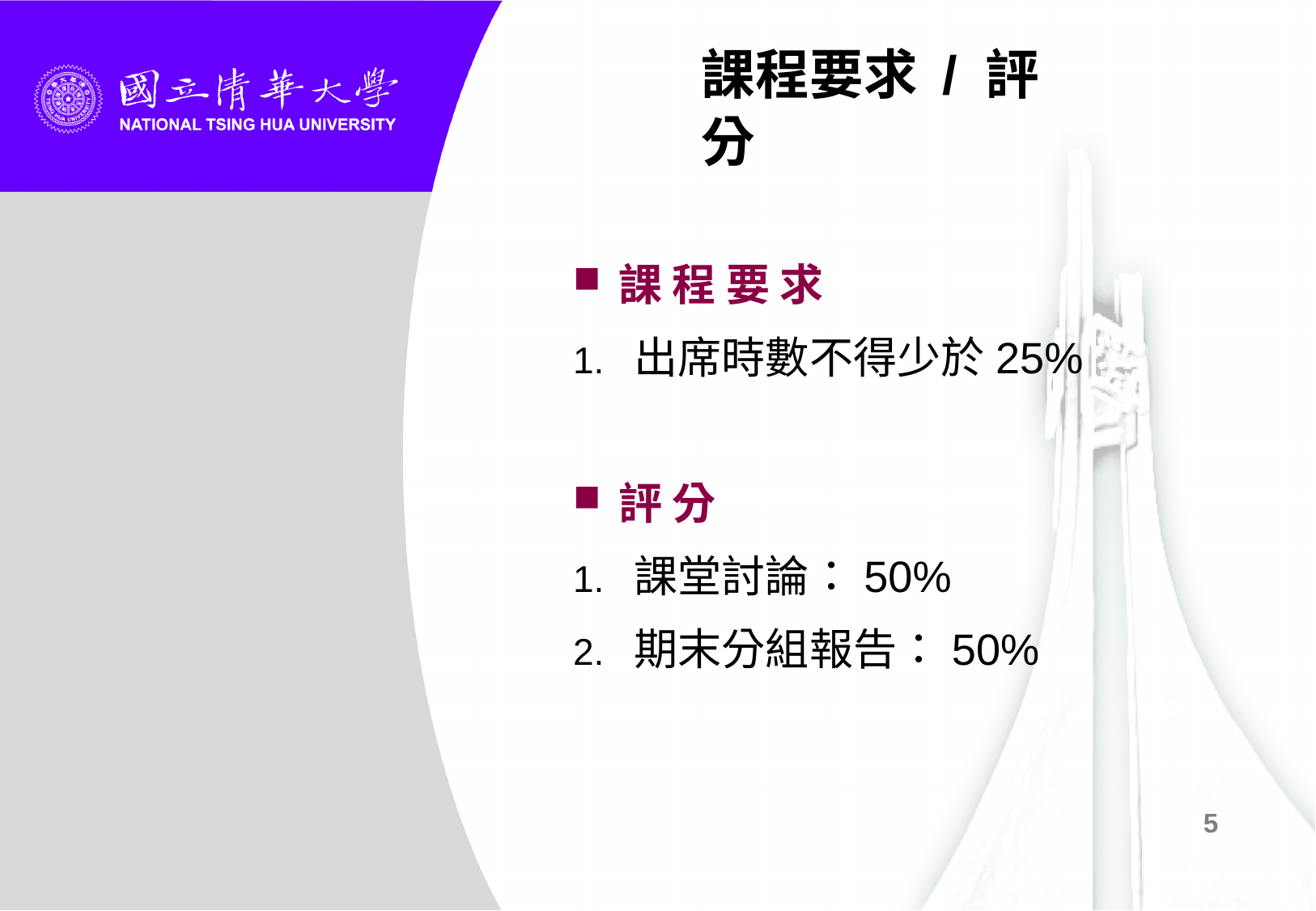

# 課程要求 / 評分
課 程 要 求
出席時數不得少於25%

評 分
課堂討論：50%
期末分組報告：50%

5